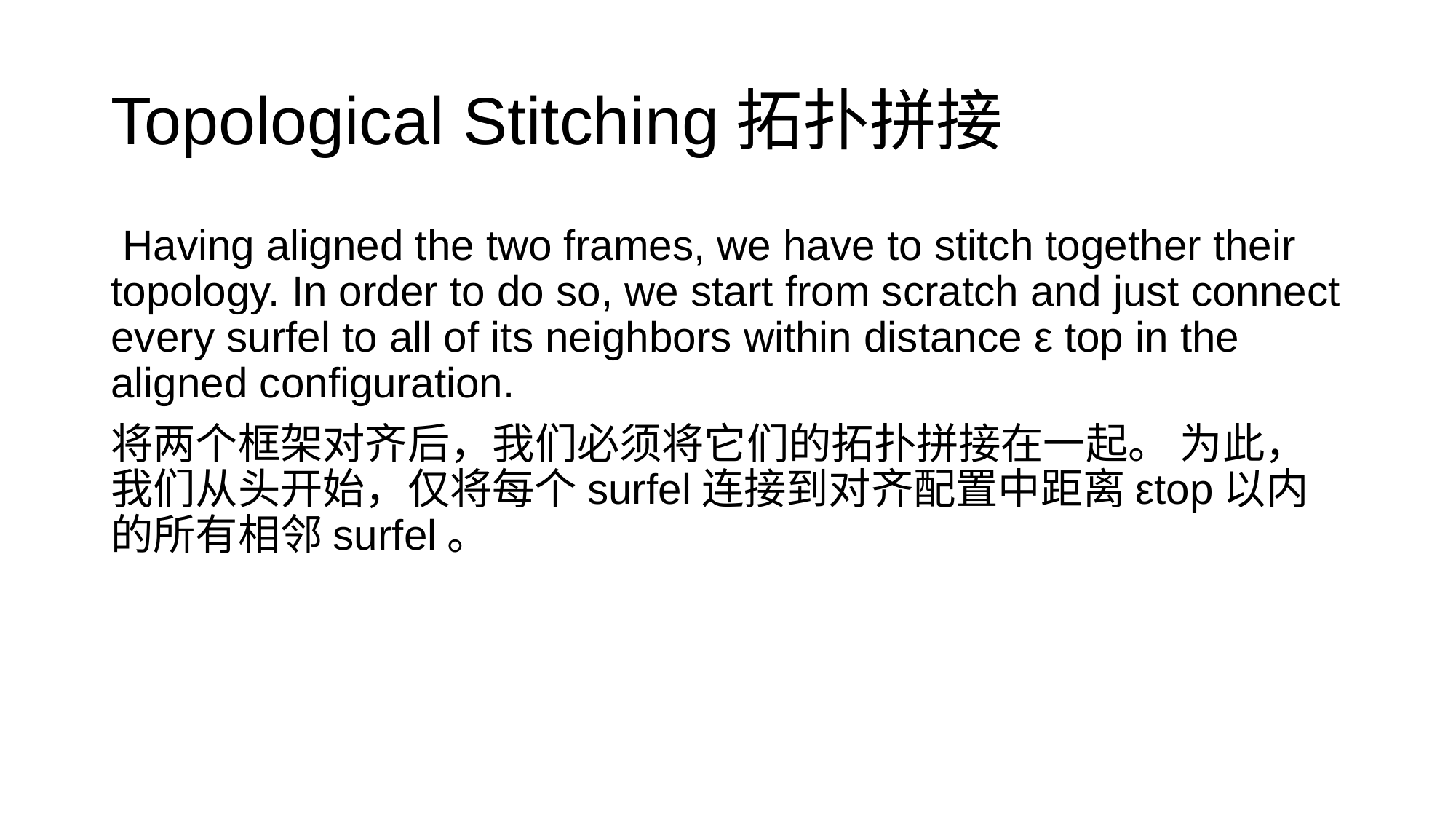

# Topological Stitching拓扑拼接
 Having aligned the two frames, we have to stitch together their topology. In order to do so, we start from scratch and just connect every surfel to all of its neighbors within distance ε top in the aligned configuration.
将两个框架对齐后，我们必须将它们的拓扑拼接在一起。 为此，我们从头开始，仅将每个surfel连接到对齐配置中距离εtop以内的所有相邻surfel。